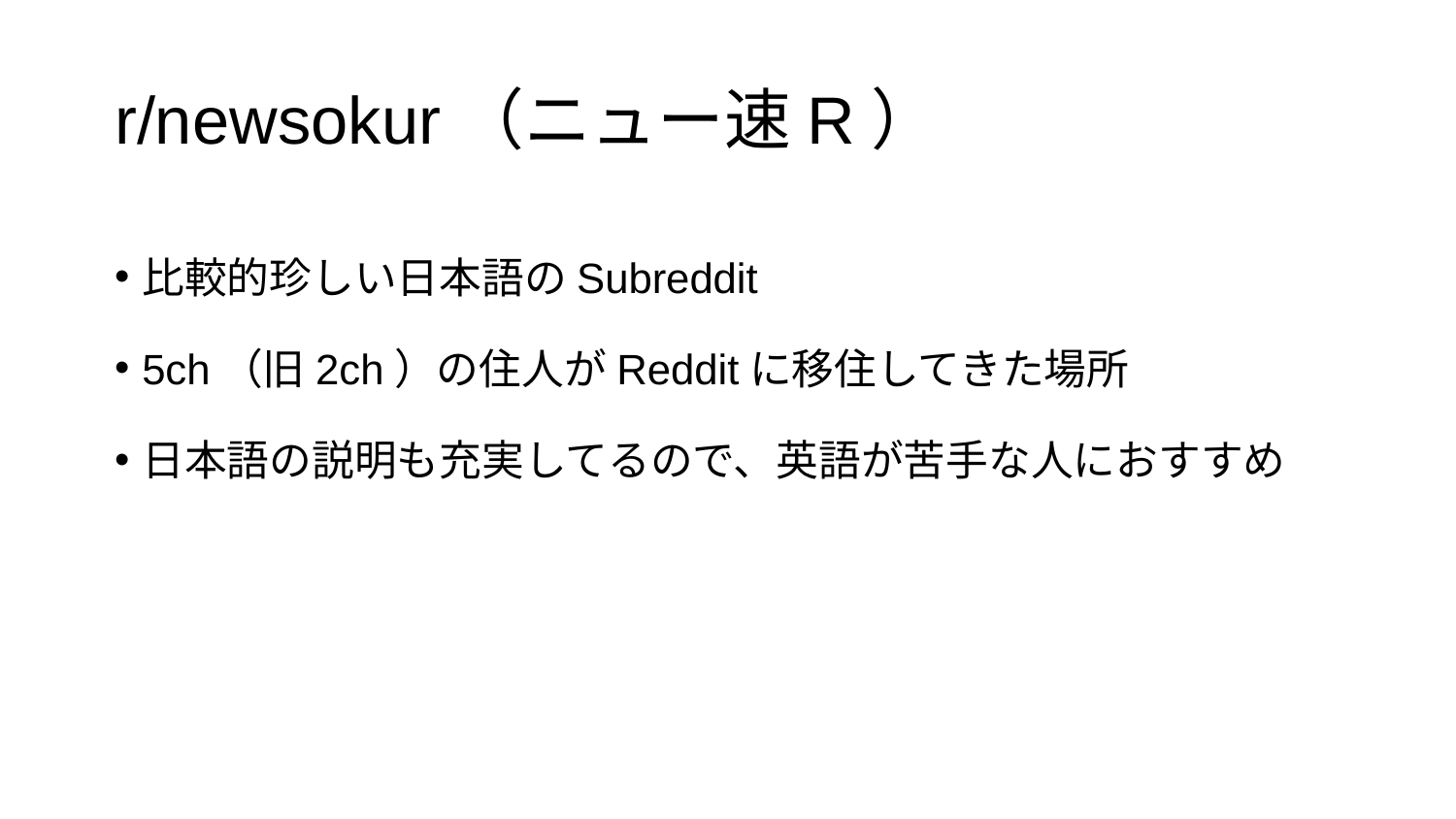

# r/newsokur（ニュー速R）
比較的珍しい日本語のSubreddit
5ch（旧2ch）の住人がRedditに移住してきた場所
日本語の説明も充実してるので、英語が苦手な人におすすめ